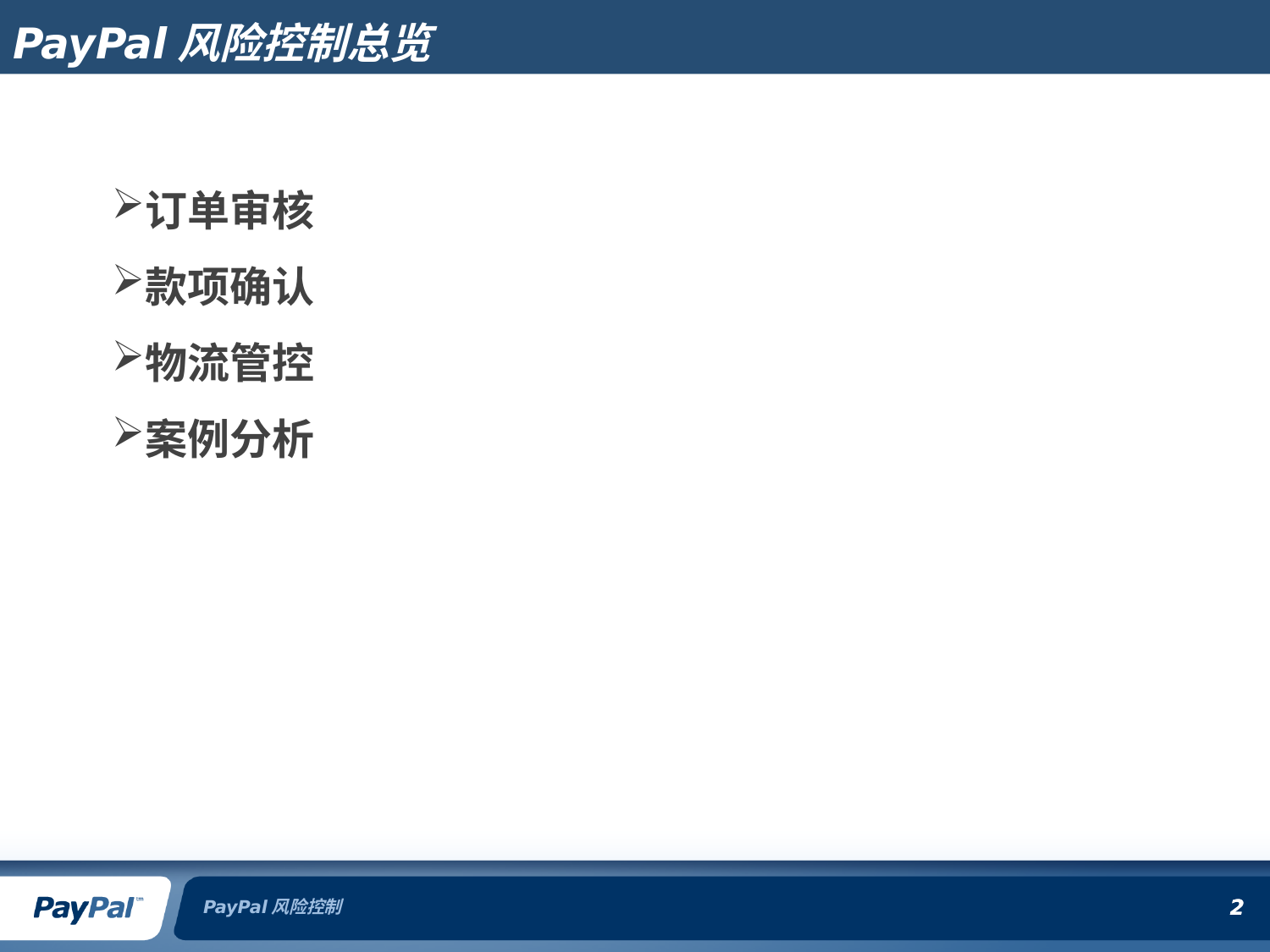

PayPal风险控制总览
订单审核
款项确认
物流管控
案例分析

PayPal风险控制
2
2